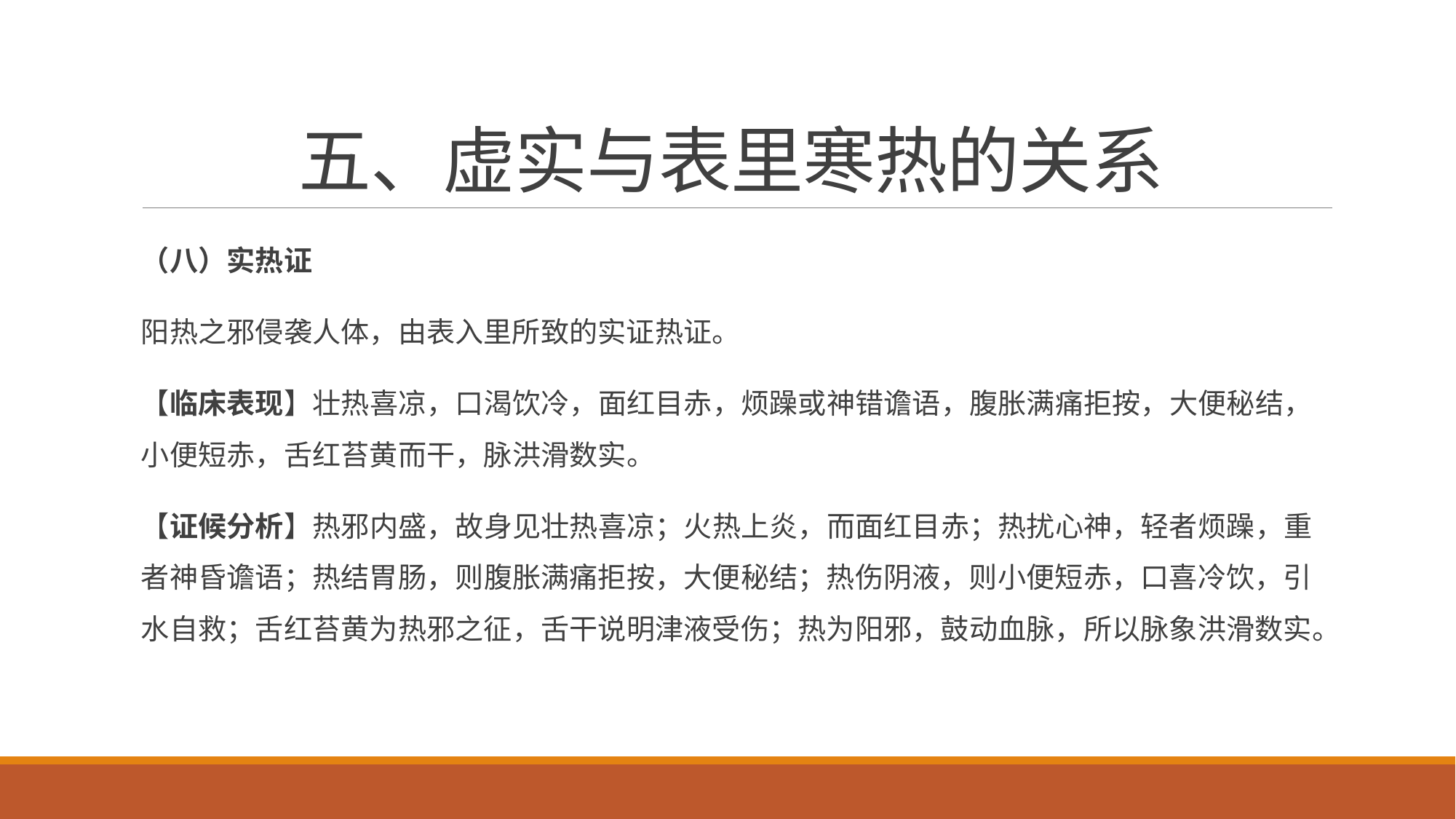

# 五、虚实与表里寒热的关系
（八）实热证
阳热之邪侵袭人体，由表入里所致的实证热证。
【临床表现】壮热喜凉，口渴饮冷，面红目赤，烦躁或神错谵语，腹胀满痛拒按，大便秘结，小便短赤，舌红苔黄而干，脉洪滑数实。
【证候分析】热邪内盛，故身见壮热喜凉；火热上炎，而面红目赤；热扰心神，轻者烦躁，重者神昏谵语；热结胃肠，则腹胀满痛拒按，大便秘结；热伤阴液，则小便短赤，口喜冷饮，引水自救；舌红苔黄为热邪之征，舌干说明津液受伤；热为阳邪，鼓动血脉，所以脉象洪滑数实。